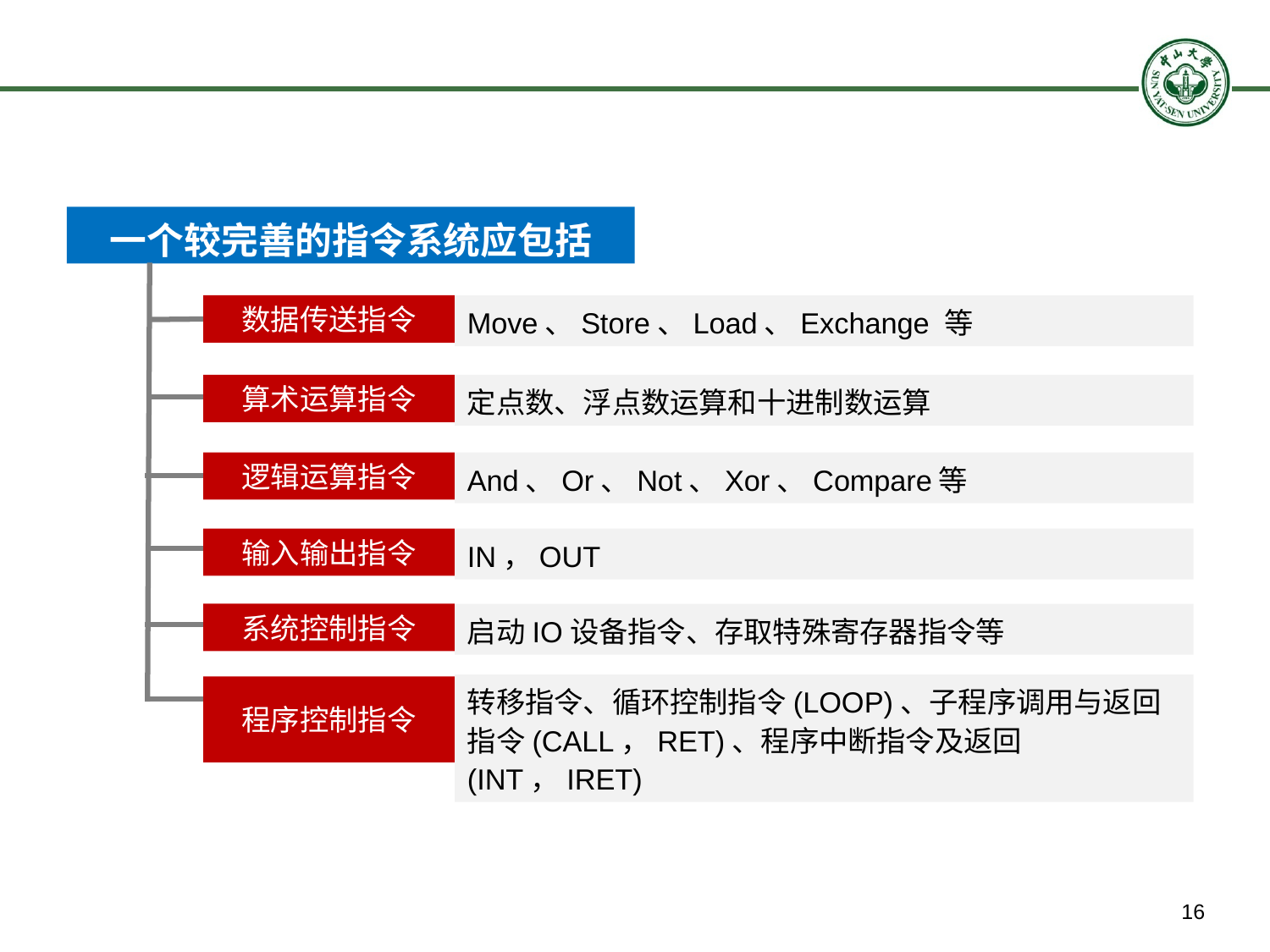

# 2.4.8 基本指令和指令类型
一个较完善的指令系统应包括
数据传送指令
Move、Store、Load、Exchange 等
定点数、浮点数运算和十进制数运算
算术运算指令
And、Or、Not、Xor、Compare等
逻辑运算指令
IN，OUT
输入输出指令
启动IO设备指令、存取特殊寄存器指令等
系统控制指令
转移指令、循环控制指令(LOOP)、子程序调用与返回指令(CALL，RET)、程序中断指令及返回(INT，IRET)
程序控制指令